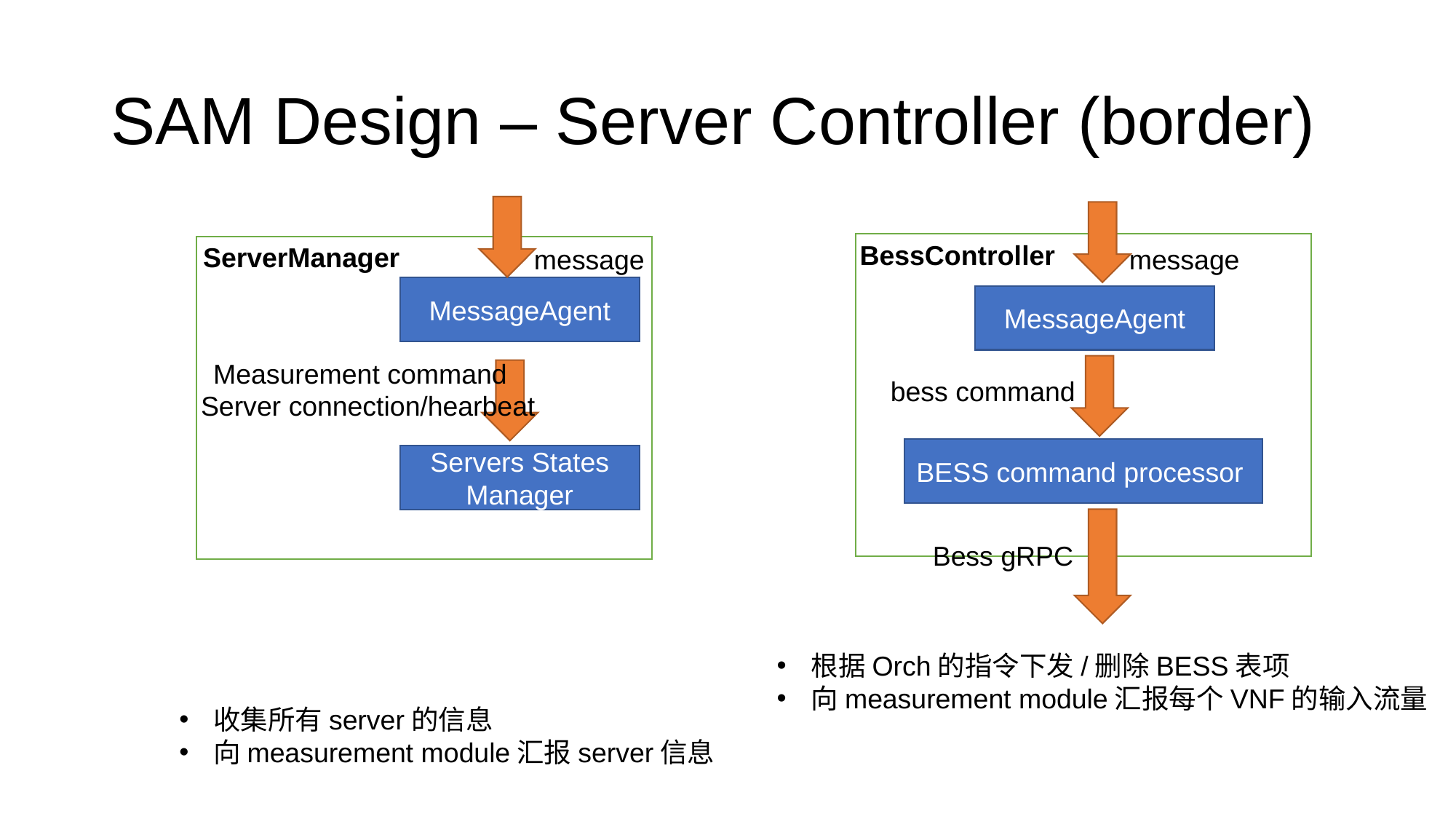

# SAM Design – Server Controller (border)

BessController

ServerManager

message
message
MessageAgent
MessageAgent
Measurement command

bess command

Server connection/hearbeat
BESS command processor
Servers States Manager
Bess gRPC

根据Orch的指令下发/删除BESS表项
向measurement module汇报每个VNF的输入流量
收集所有server的信息
向measurement module汇报server信息